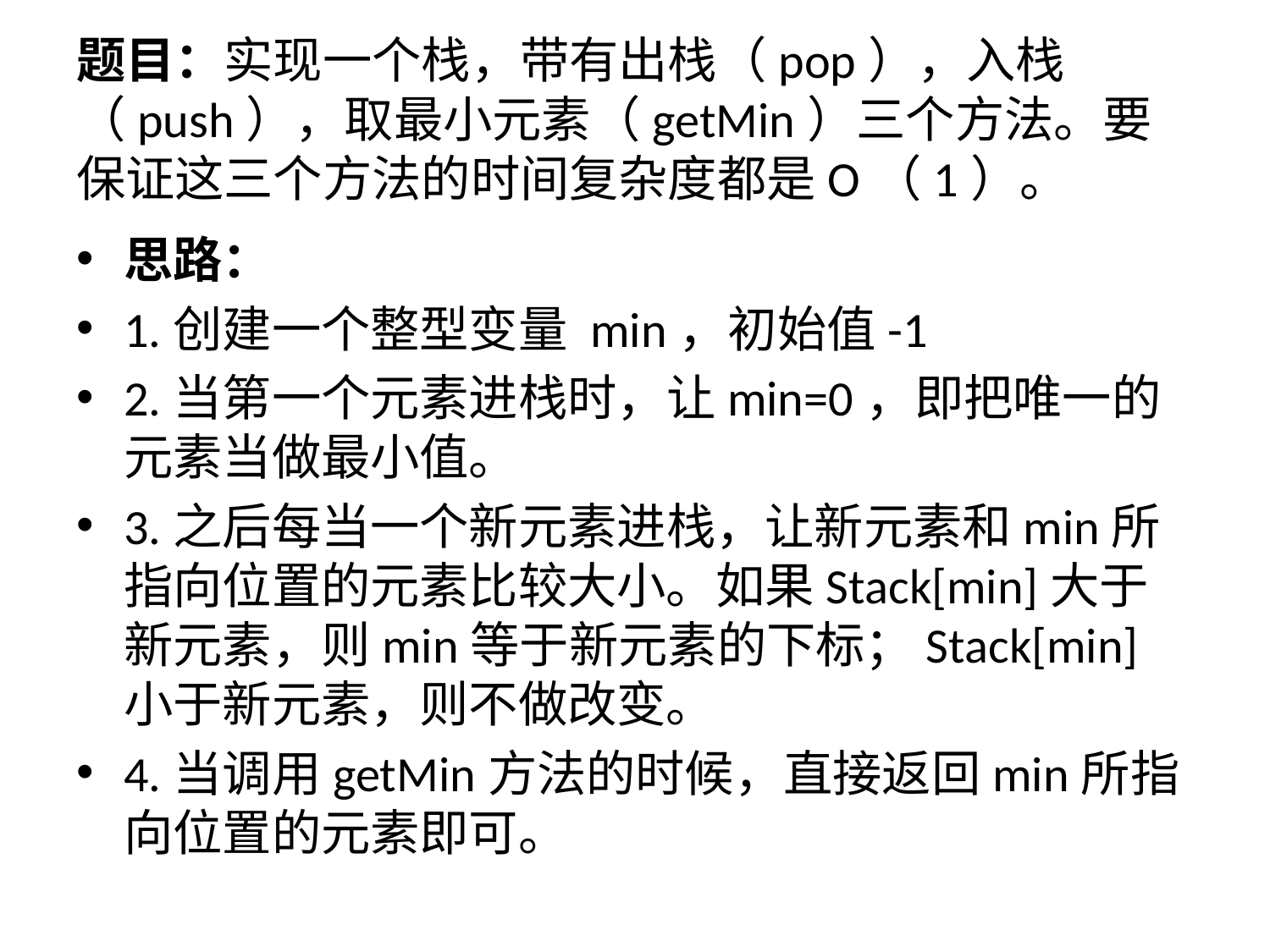

# 题目：实现一个栈，带有出栈（pop），入栈（push），取最小元素（getMin）三个方法。要保证这三个方法的时间复杂度都是O（1）。
思路：
1.创建一个整型变量 min，初始值-1
2.当第一个元素进栈时，让min=0，即把唯一的元素当做最小值。
3.之后每当一个新元素进栈，让新元素和min所指向位置的元素比较大小。如果Stack[min]大于新元素，则min等于新元素的下标；Stack[min]小于新元素，则不做改变。
4.当调用getMin方法的时候，直接返回min所指向位置的元素即可。